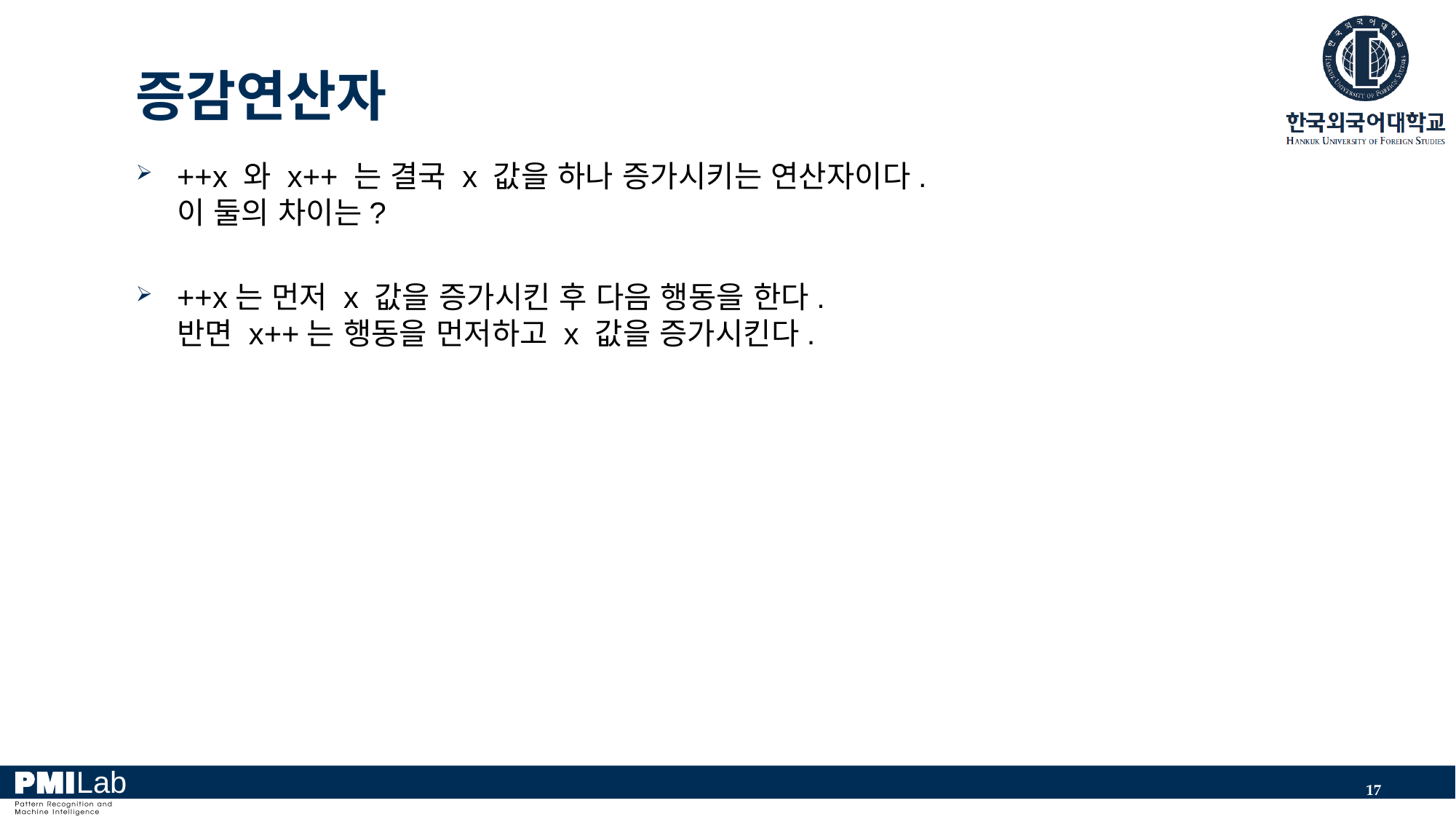

# 증감연산자
++x 와 x++ 는 결국 x 값을 하나 증가시키는 연산자이다.
이 둘의 차이는?

++x는 먼저 x 값을 증가시킨 후 다음 행동을 한다.
반면 x++는 행동을 먼저하고 x 값을 증가시킨다.
17